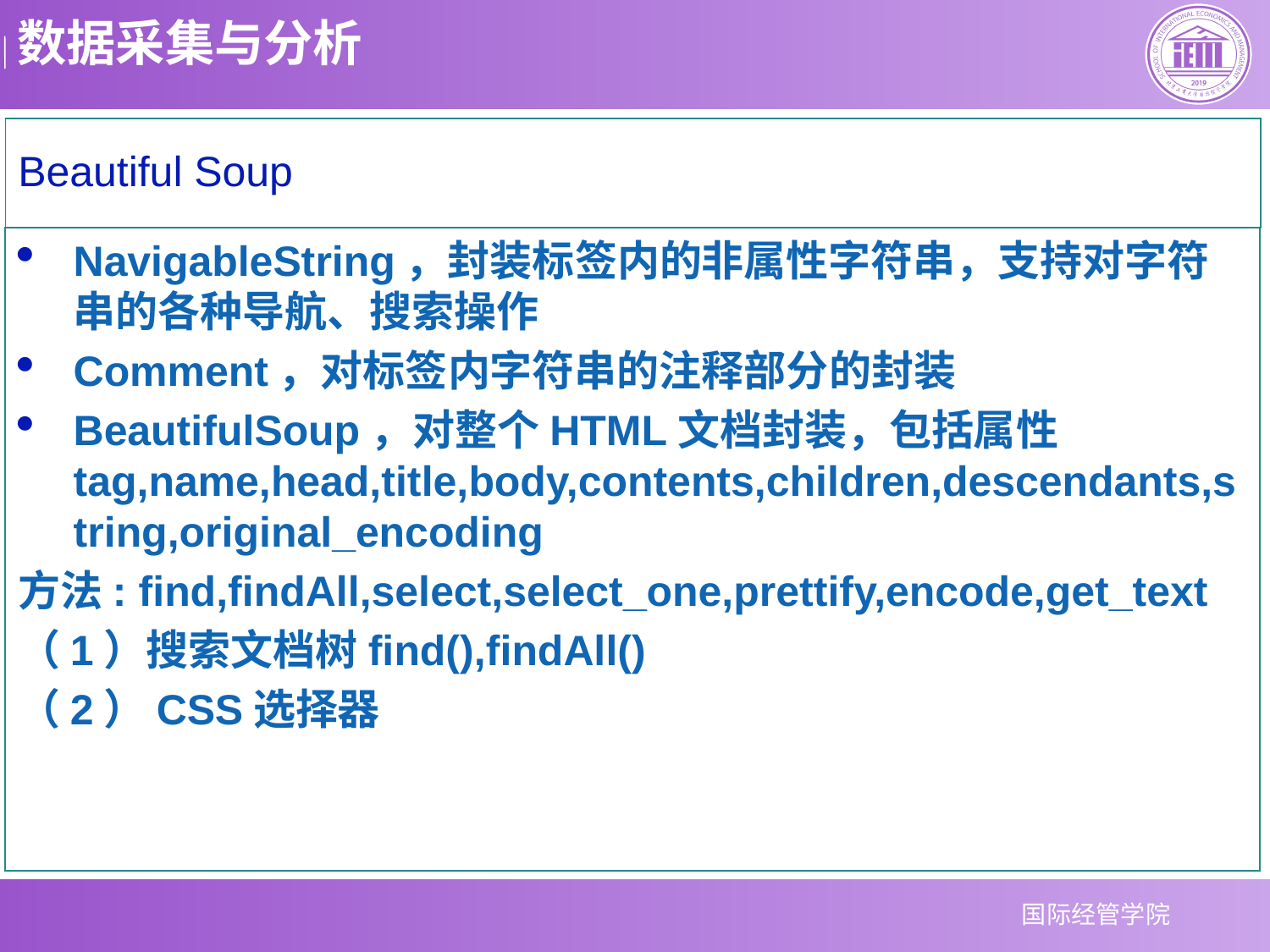

# Beautiful Soup
NavigableString，封装标签内的非属性字符串，支持对字符串的各种导航、搜索操作
Comment，对标签内字符串的注释部分的封装
BeautifulSoup，对整个HTML文档封装，包括属性tag,name,head,title,body,contents,children,descendants,string,original_encoding
方法: find,findAll,select,select_one,prettify,encode,get_text
（1）搜索文档树find(),findAll()
（2）CSS选择器